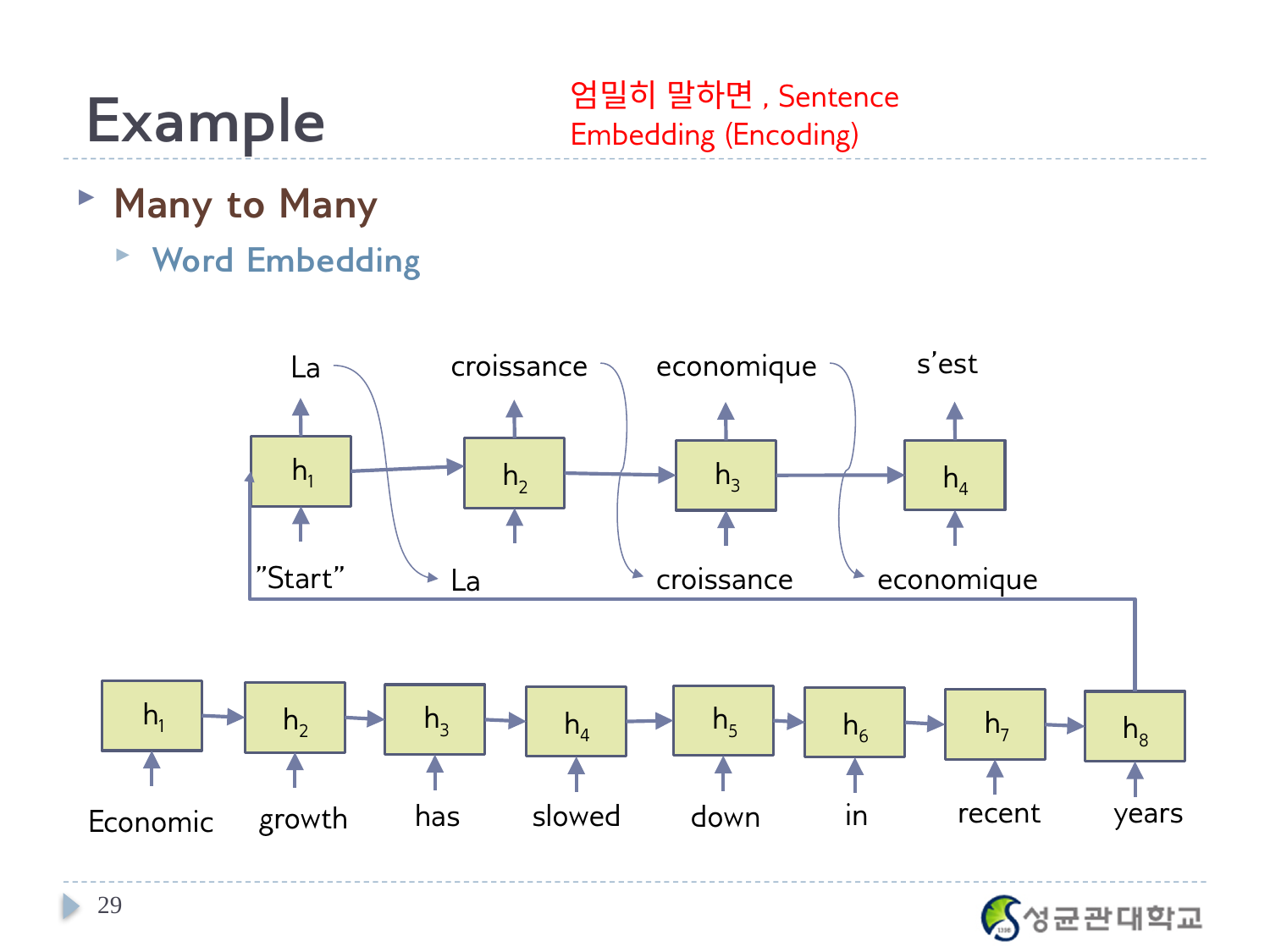

# Example
임베딩 레이어 (Word 임베딩) 심층신경망

1. Word를 Frequency 순으1로 Sorting.

 2.빈도수가 낮은 놈들을 Unkown으로 대체.

3. One-hot-encoding

4. Neural Network 연산 (output 1)

5. No Activation (Linear)

6. 출력 저차원 (Embedding Vector)

https://subinium.github.io/Keras-6-1/
엄밀히 말하면, Sentence Embedding (Encoding)
Many to Many
Word Embedding
s’est

h4
croissance

h2
economique

h3
La
croissance
economique
La

h1
”Start”

h1

h3

h5
h2
h7
h4
h6
h8
recent
years
in
has
slowed
down
growth
Economic
29